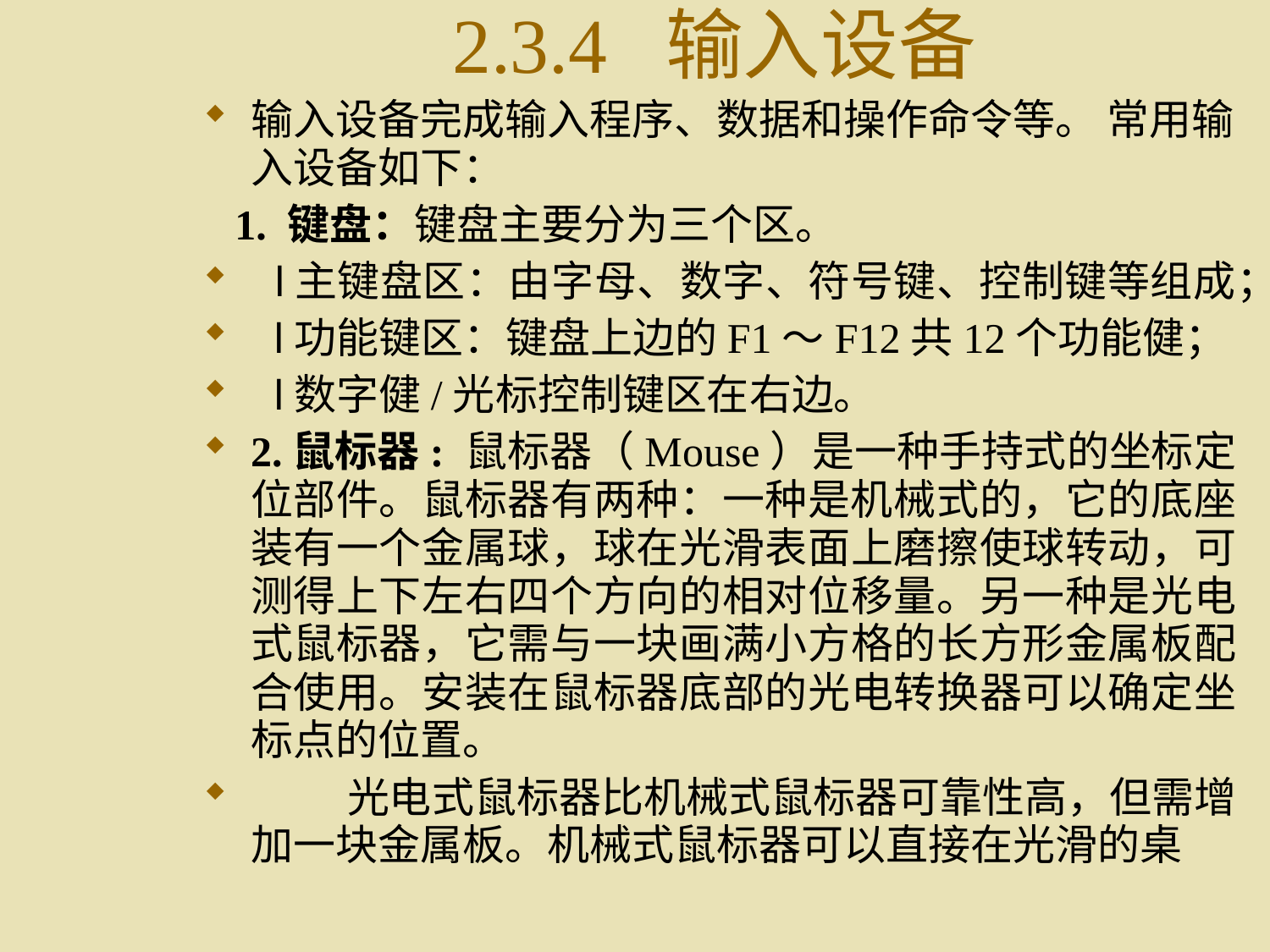

# 2.3.4  输入设备
输入设备完成输入程序、数据和操作命令等。 常用输入设备如下：
   1. 键盘：键盘主要分为三个区。
  l主键盘区：由字母、数字、符号键、控制键等组成；
  l功能键区：键盘上边的F1～F12共12个功能健；
  l数字健/光标控制键区在右边。
2.鼠标器: 鼠标器（Mouse）是一种手持式的坐标定位部件。鼠标器有两种：一种是机械式的，它的底座装有一个金属球，球在光滑表面上磨擦使球转动，可测得上下左右四个方向的相对位移量。另一种是光电式鼠标器，它需与一块画满小方格的长方形金属板配合使用。安装在鼠标器底部的光电转换器可以确定坐标点的位置。
         光电式鼠标器比机械式鼠标器可靠性高，但需增加一块金属板。机械式鼠标器可以直接在光滑的桌